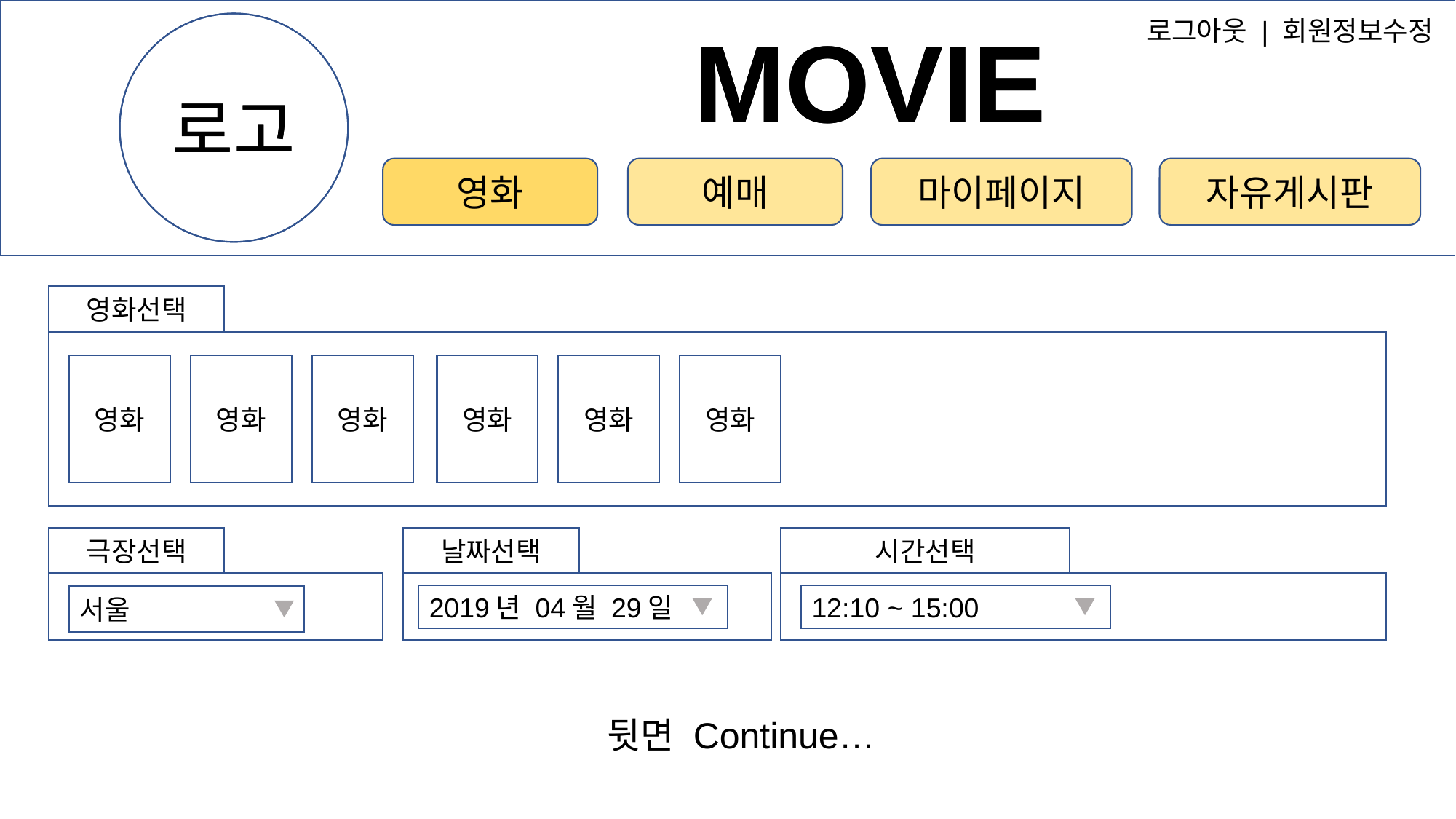

MOVIE
로고
MOVIE
로그아웃 | 회원정보수정
로고
자유게시판
영화
예매
마이페이지
영화선택

영화
영화
영화
영화
영화
영화
극장선택
날짜선택
시간선택

2019년 04월 29일
12:10 ~ 15:00
서울

뒷면 Continue…